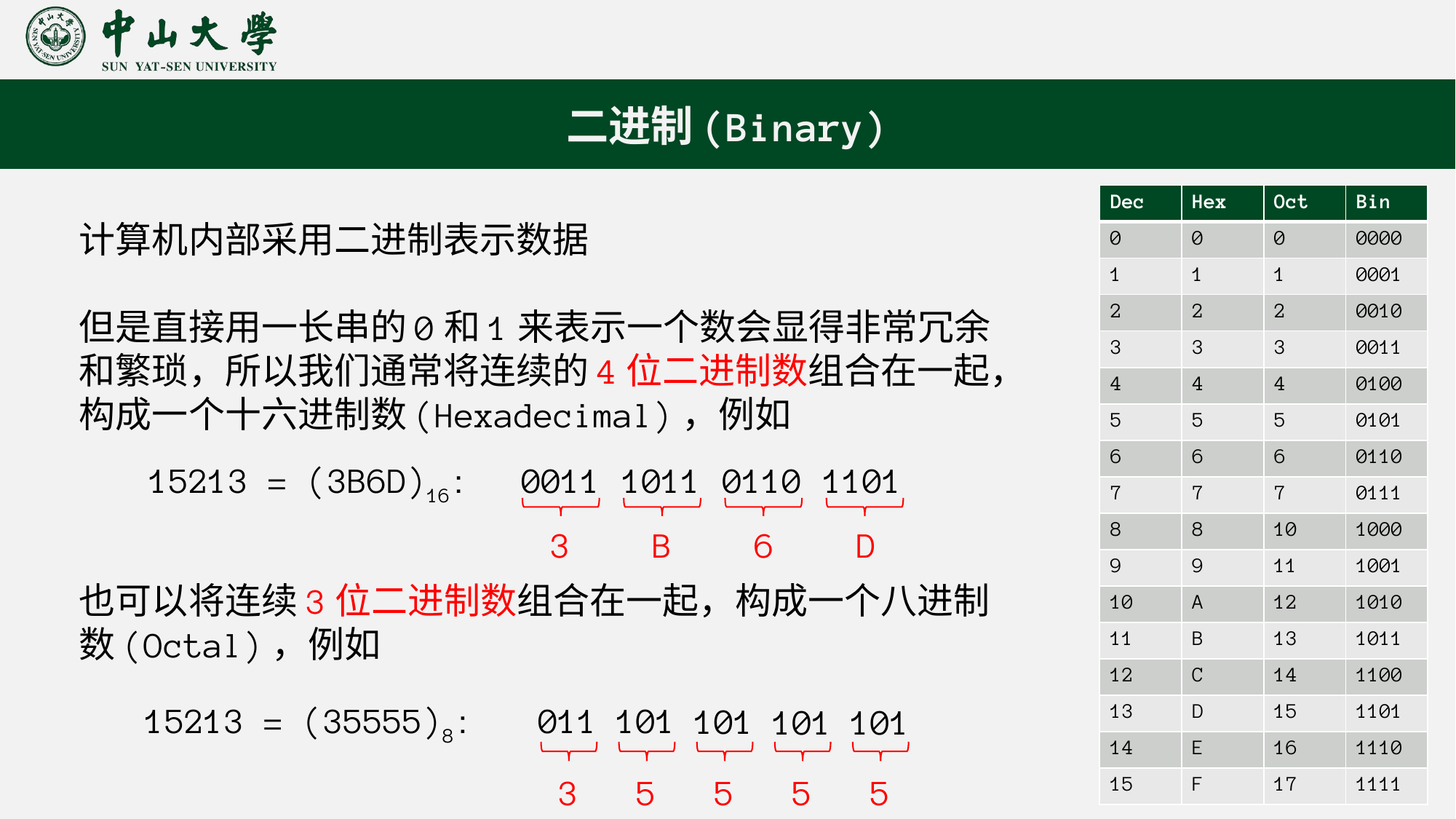

二进制(Binary)
| Dec | Hex | Oct | Bin |
| --- | --- | --- | --- |
| 0 | 0 | 0 | 0000 |
| 1 | 1 | 1 | 0001 |
| 2 | 2 | 2 | 0010 |
| 3 | 3 | 3 | 0011 |
| 4 | 4 | 4 | 0100 |
| 5 | 5 | 5 | 0101 |
| 6 | 6 | 6 | 0110 |
| 7 | 7 | 7 | 0111 |
| 8 | 8 | 10 | 1000 |
| 9 | 9 | 11 | 1001 |
| 10 | A | 12 | 1010 |
| 11 | B | 13 | 1011 |
| 12 | C | 14 | 1100 |
| 13 | D | 15 | 1101 |
| 14 | E | 16 | 1110 |
| 15 | F | 17 | 1111 |
计算机内部采用二进制表示数据

但是直接用一长串的0和1来表示一个数会显得非常冗余和繁琐，所以我们通常将连续的4位二进制数组合在一起，构成一个十六进制数(Hexadecimal)，例如
15213 = (3B6D)16:
0011
1011
0110
1101

3
B
6
D
也可以将连续3位二进制数组合在一起，构成一个八进制数(Octal)，例如
15213 = (35555)8:
011
101
101
101
101

3
5
5
5
5